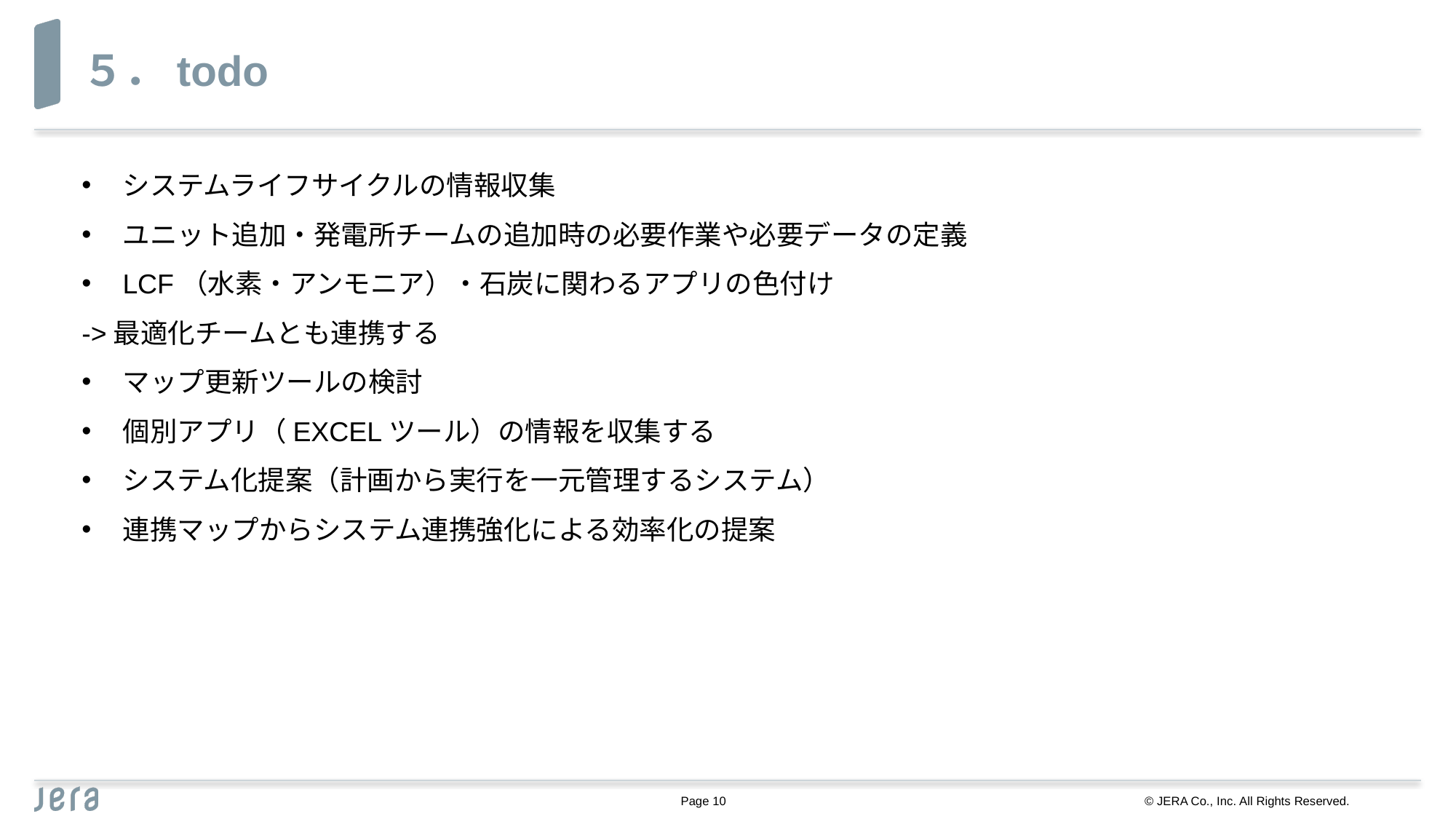

# ５．todo
システムライフサイクルの情報収集
ユニット追加・発電所チームの追加時の必要作業や必要データの定義
LCF（水素・アンモニア）・石炭に関わるアプリの色付け
->最適化チームとも連携する
マップ更新ツールの検討
個別アプリ（EXCELツール）の情報を収集する
システム化提案（計画から実行を一元管理するシステム）
連携マップからシステム連携強化による効率化の提案